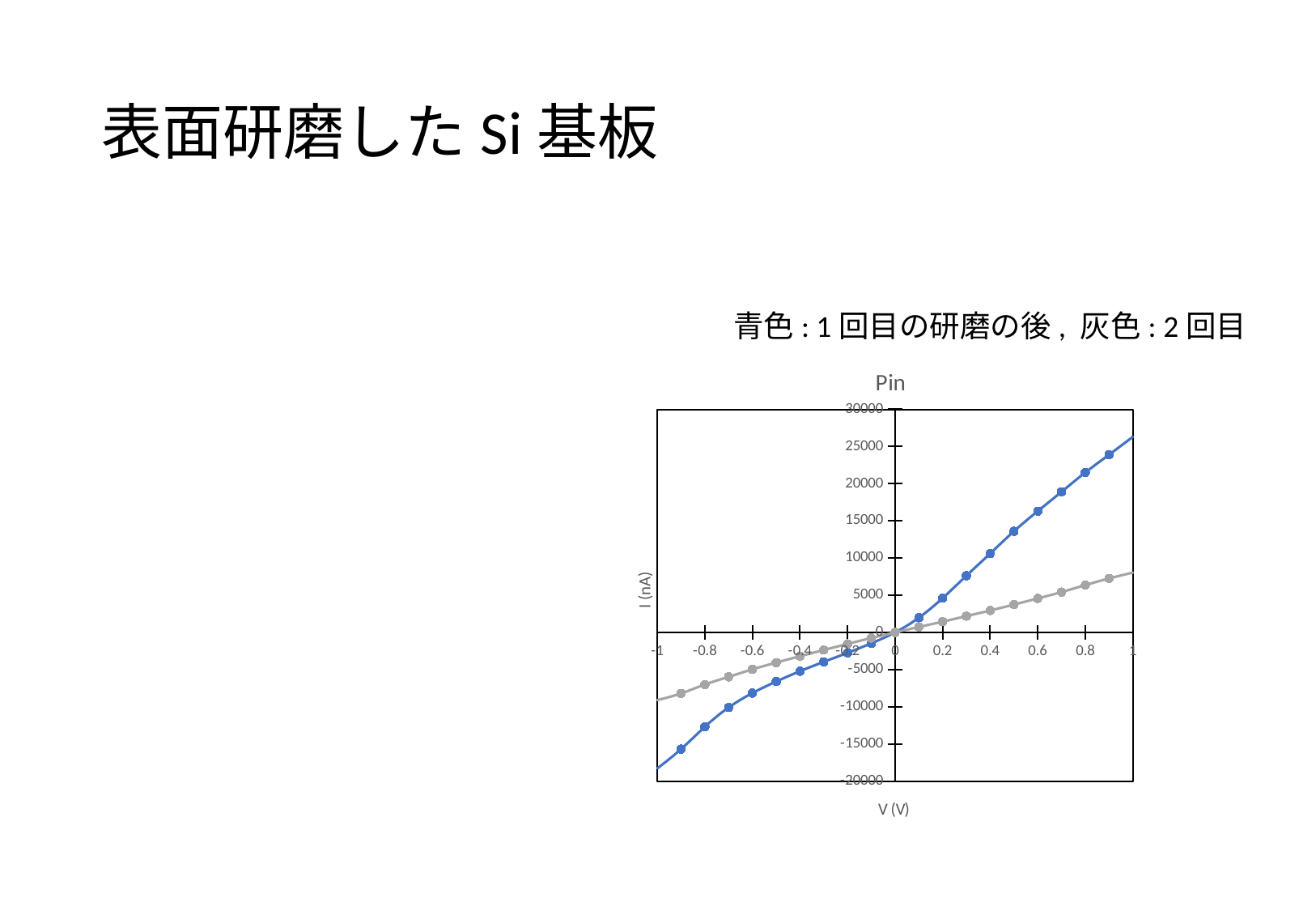

表面研磨したSi基板
青色: 1回目の研磨の後, 灰色: 2回目

### Chart: Pin

| Category | Pin |  |
|---|---|---|